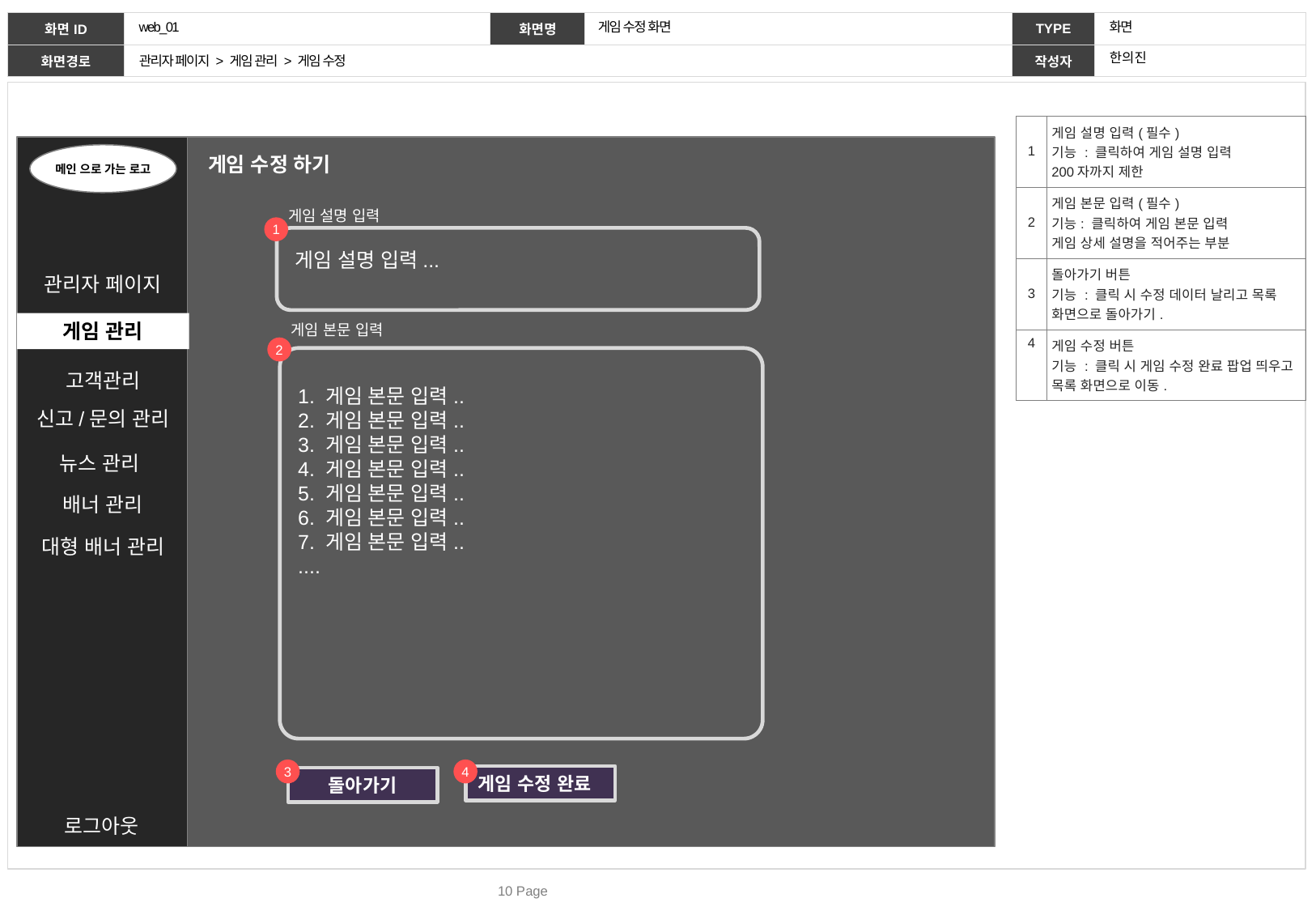

web_01
게임 수정 화면
화면
관리자 페이지 > 게임 관리 > 게임 수정
| 1 | 게임 설명 입력(필수) 기능 : 클릭하여 게임 설명 입력 200자까지 제한 |
| --- | --- |
| 2 | 게임 본문 입력(필수) 기능: 클릭하여 게임 본문 입력 게임 상세 설명을 적어주는 부분 |
| 3 | 돌아가기 버튼 기능 : 클릭 시 수정 데이터 날리고 목록 화면으로 돌아가기. |
| 4 | 게임 수정 버튼 기능 : 클릭 시 게임 수정 완료 팝업 띄우고 목록 화면으로 이동. |

메인 으로 가는 로고
게임 수정 하기
게임 설명 입력
1

게임 설명 입력...
관리자 페이지
게임 관리
게임 본문 입력
2

1. 게임 본문 입력..
2. 게임 본문 입력..
3. 게임 본문 입력..
4. 게임 본문 입력..
5. 게임 본문 입력..
6. 게임 본문 입력..
7. 게임 본문 입력..
....
고객관리
신고/문의 관리
뉴스 관리
배너 관리
대형 배너 관리
3
4
게임 수정 완료
돌아가기
로그아웃